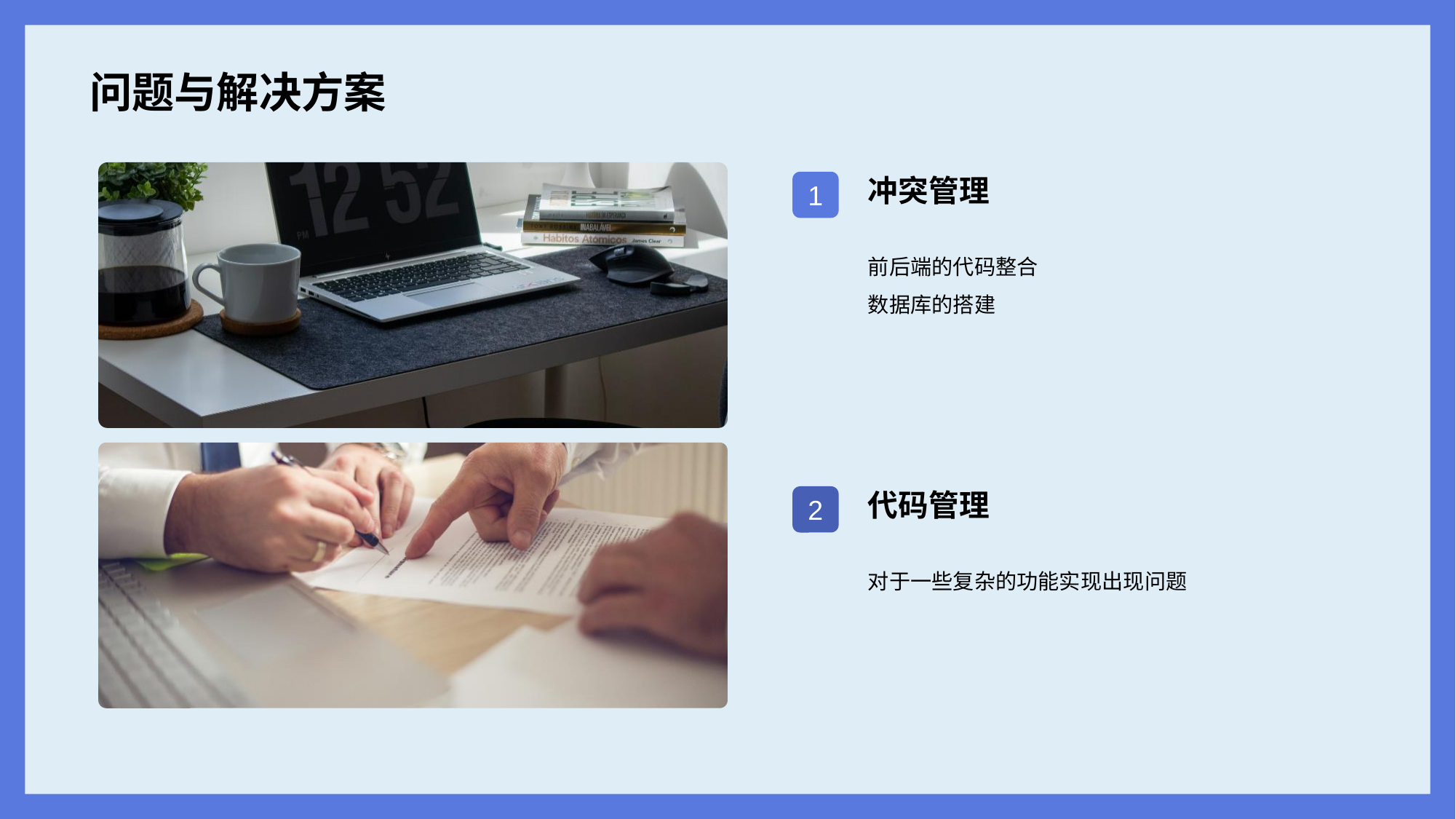

冲突管理
1
前后端的代码整合
数据库的搭建

代码管理
2
对于一些复杂的功能实现出现问题
# 问题与解决方案